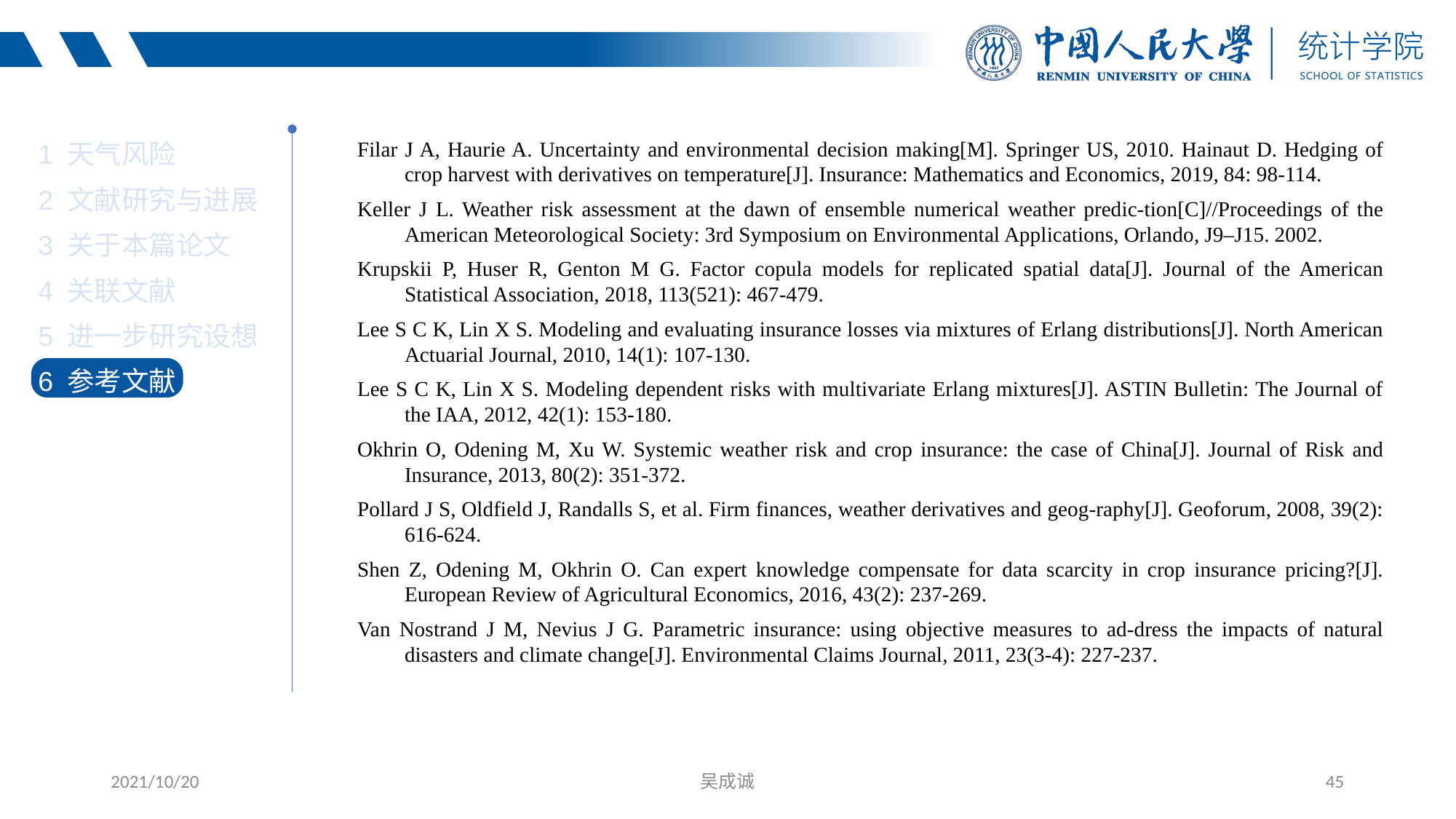

1 天气风险
2 文献研究与进展
3 关于本篇论文
4 关联文献
5 进一步研究设想
6 参考文献
Filar J A, Haurie A. Uncertainty and environmental decision making[M]. Springer US, 2010. Hainaut D. Hedging of crop harvest with derivatives on temperature[J]. Insurance: Mathematics and Economics, 2019, 84: 98-114.
Keller J L. Weather risk assessment at the dawn of ensemble numerical weather predic-tion[C]//Proceedings of the American Meteorological Society: 3rd Symposium on Environmental Applications, Orlando, J9–J15. 2002.
Krupskii P, Huser R, Genton M G. Factor copula models for replicated spatial data[J]. Journal of the American Statistical Association, 2018, 113(521): 467-479.
Lee S C K, Lin X S. Modeling and evaluating insurance losses via mixtures of Erlang distributions[J]. North American Actuarial Journal, 2010, 14(1): 107-130.
Lee S C K, Lin X S. Modeling dependent risks with multivariate Erlang mixtures[J]. ASTIN Bulletin: The Journal of the IAA, 2012, 42(1): 153-180.
Okhrin O, Odening M, Xu W. Systemic weather risk and crop insurance: the case of China[J]. Journal of Risk and Insurance, 2013, 80(2): 351-372.
Pollard J S, Oldfield J, Randalls S, et al. Firm finances, weather derivatives and geog-raphy[J]. Geoforum, 2008, 39(2): 616-624.
Shen Z, Odening M, Okhrin O. Can expert knowledge compensate for data scarcity in crop insurance pricing?[J]. European Review of Agricultural Economics, 2016, 43(2): 237-269.
Van Nostrand J M, Nevius J G. Parametric insurance: using objective measures to ad-dress the impacts of natural disasters and climate change[J]. Environmental Claims Journal, 2011, 23(3-4): 227-237.

2021/10/20
吴成诚
45